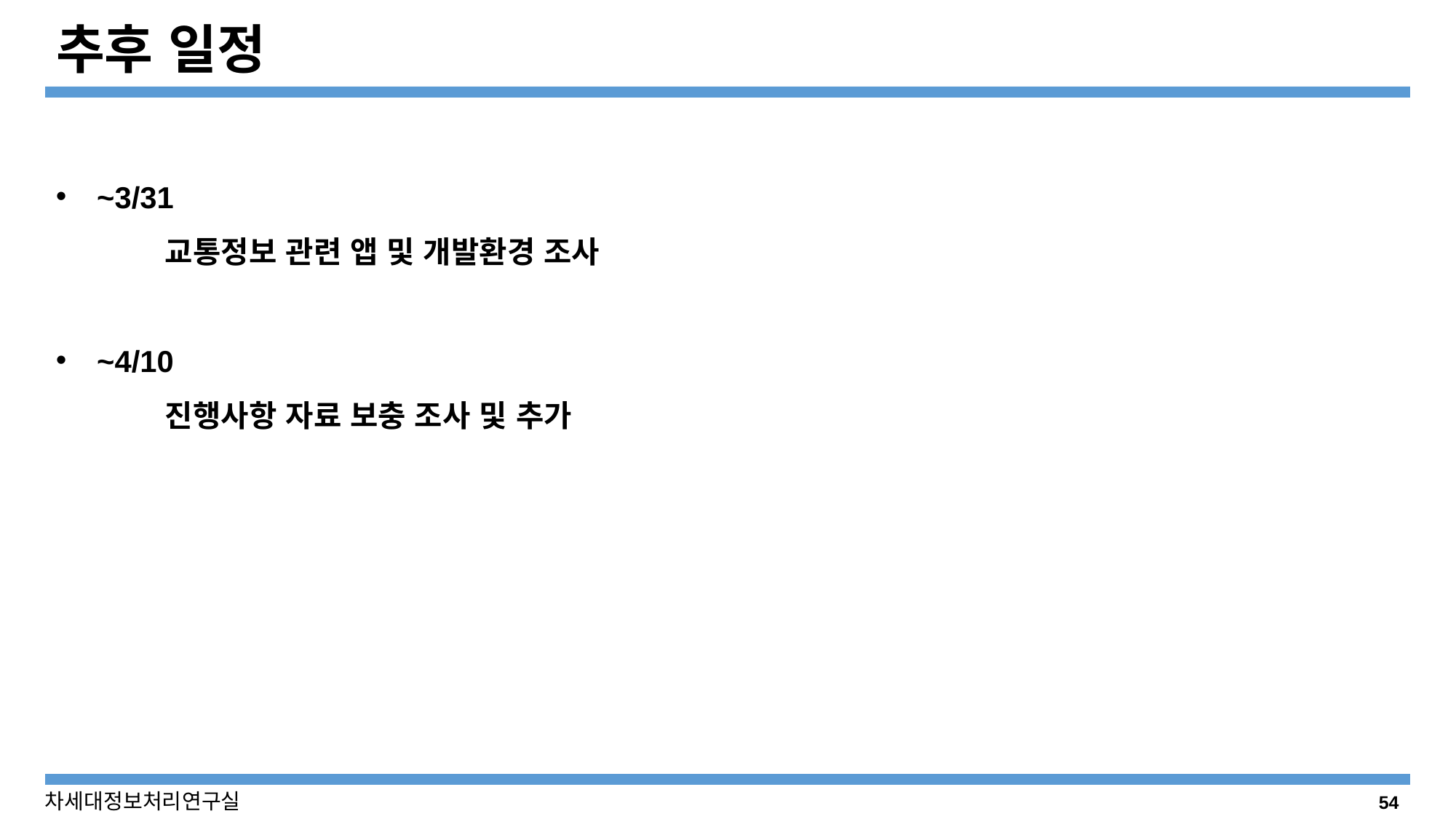

# 추후 일정
~3/31
	교통정보 관련 앱 및 개발환경 조사

~4/10
	진행사항 자료 보충 조사 및 추가
54